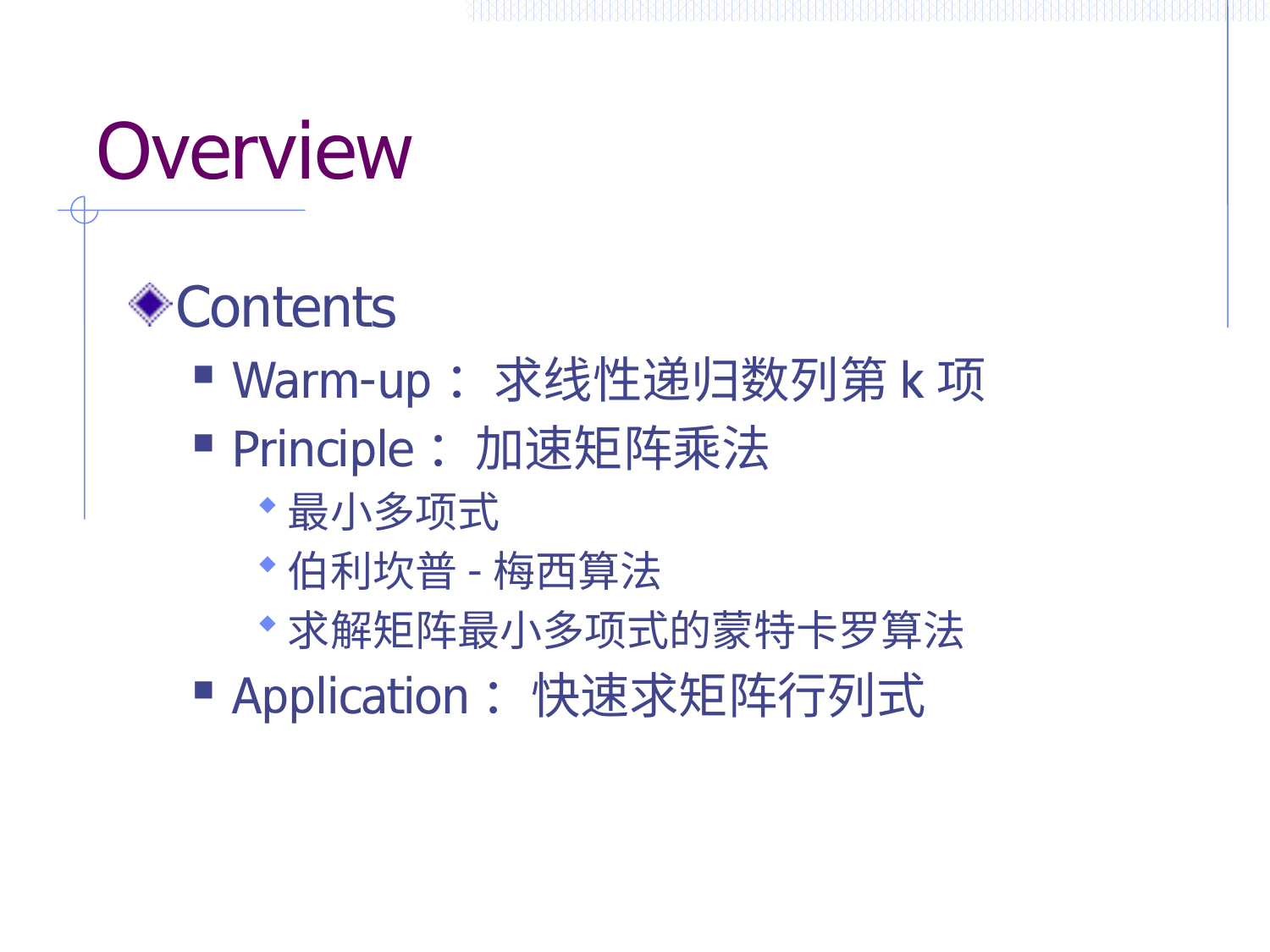

# Overview
Contents
Warm-up：求线性递归数列第k项
Principle：加速矩阵乘法
最小多项式
伯利坎普-梅西算法
求解矩阵最小多项式的蒙特卡罗算法
Application：快速求矩阵行列式